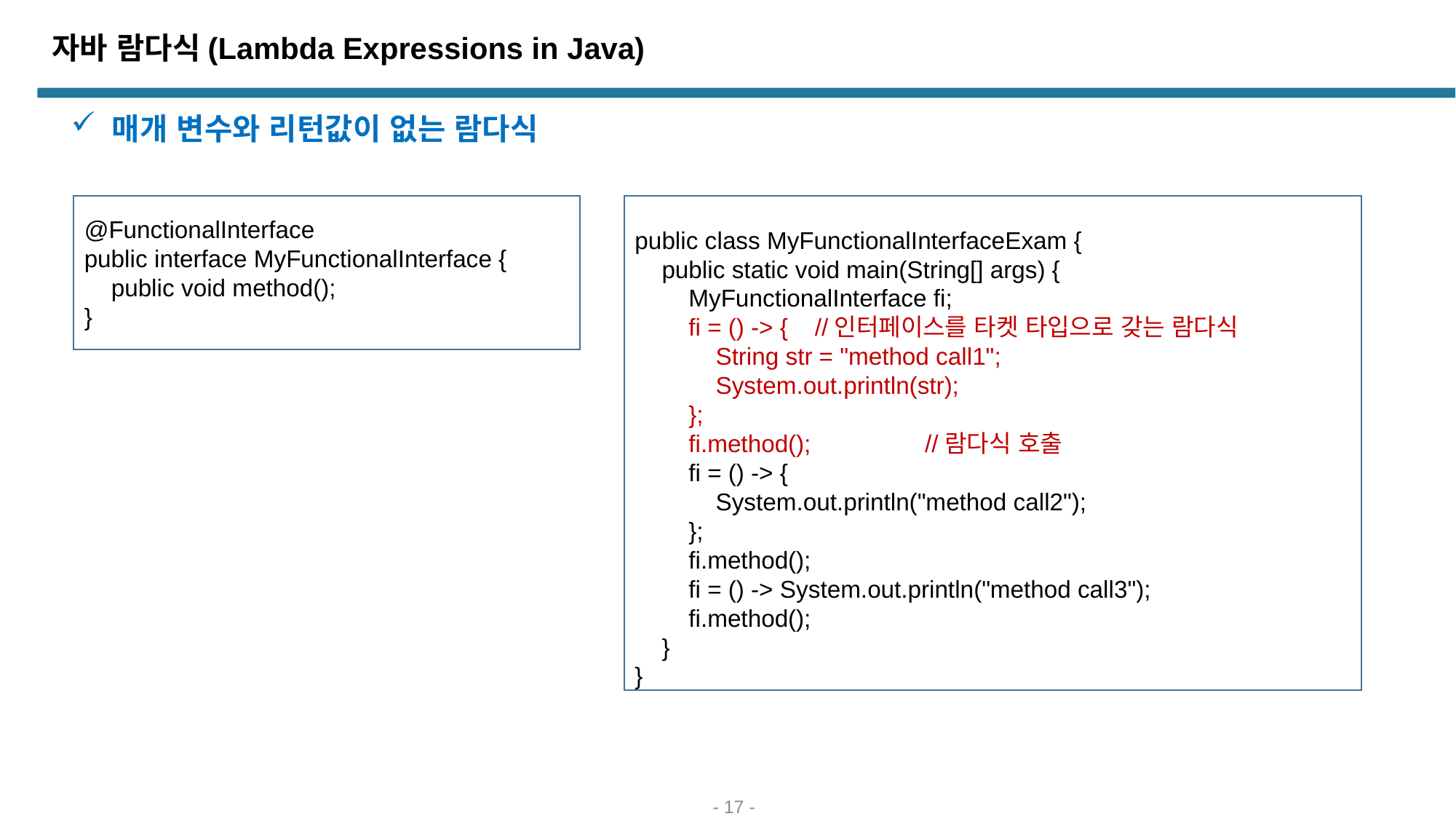

# 자바 람다식(Lambda Expressions in Java)
매개 변수와 리턴값이 없는 람다식
@FunctionalInterface
public interface MyFunctionalInterface {
    public void method();
}

public class MyFunctionalInterfaceExam {
    public static void main(String[] args) {
        MyFunctionalInterface fi;
        fi = () -> {    //인터페이스를 타켓 타입으로 갖는 람다식
            String str = "method call1";
            System.out.println(str);
        };
        fi.method();                 //람다식 호출
        fi = () -> {
            System.out.println("method call2");
        };
        fi.method();
        fi = () -> System.out.println("method call3");
        fi.method();
    }
}
- 17 -